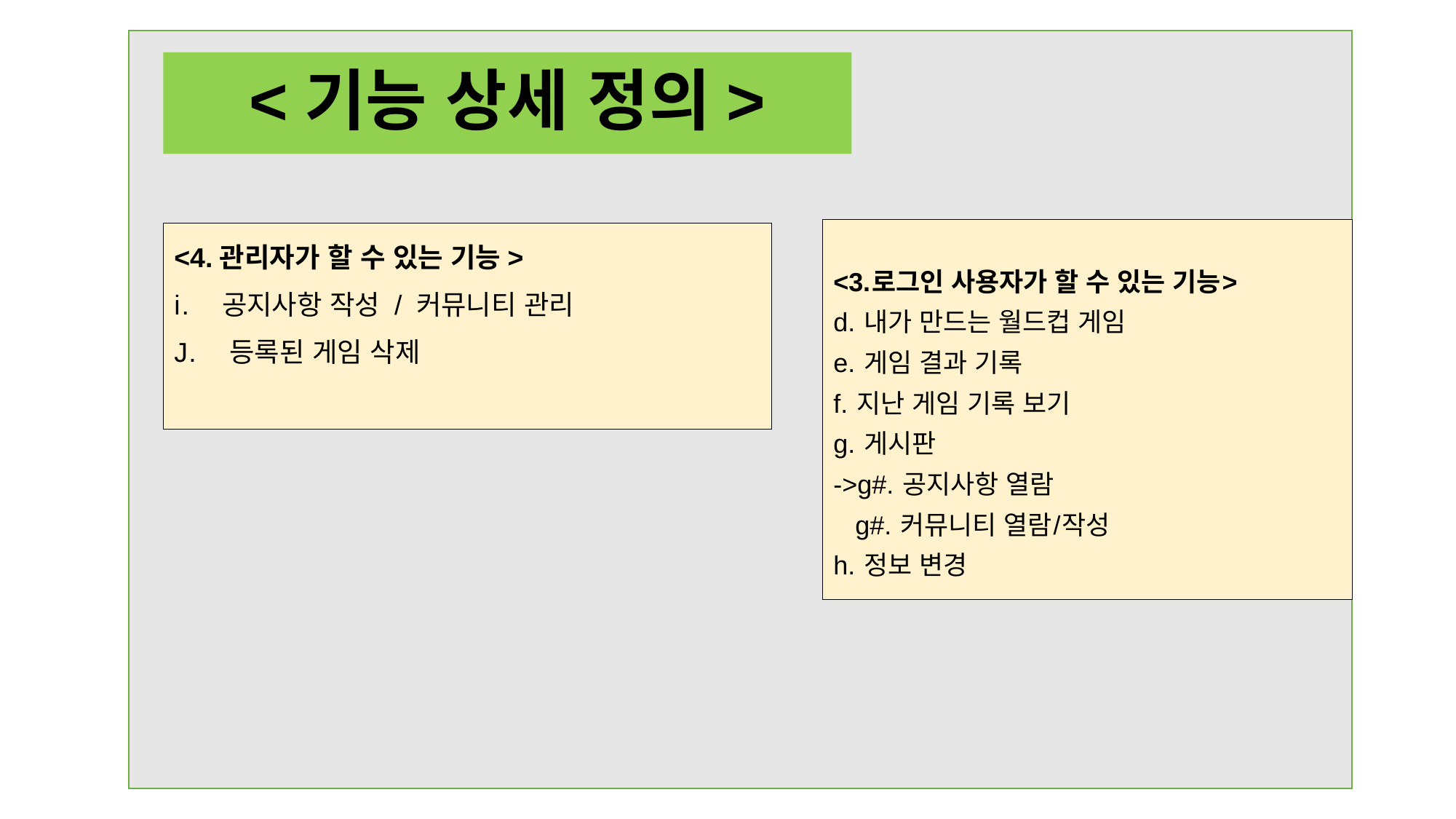

<기능 상세 정의>

<3.로그인 사용자가 할 수 있는 기능>
d. 내가 만드는 월드컵 게임
e. 게임 결과 기록
f. 지난 게임 기록 보기
g. 게시판
->g#. 공지사항 열람
   g#. 커뮤니티 열람/작성
h. 정보 변경

<4.관리자가 할 수 있는 기능>
공지사항 작성 / 커뮤니티 관리
 등록된 게임 삭제